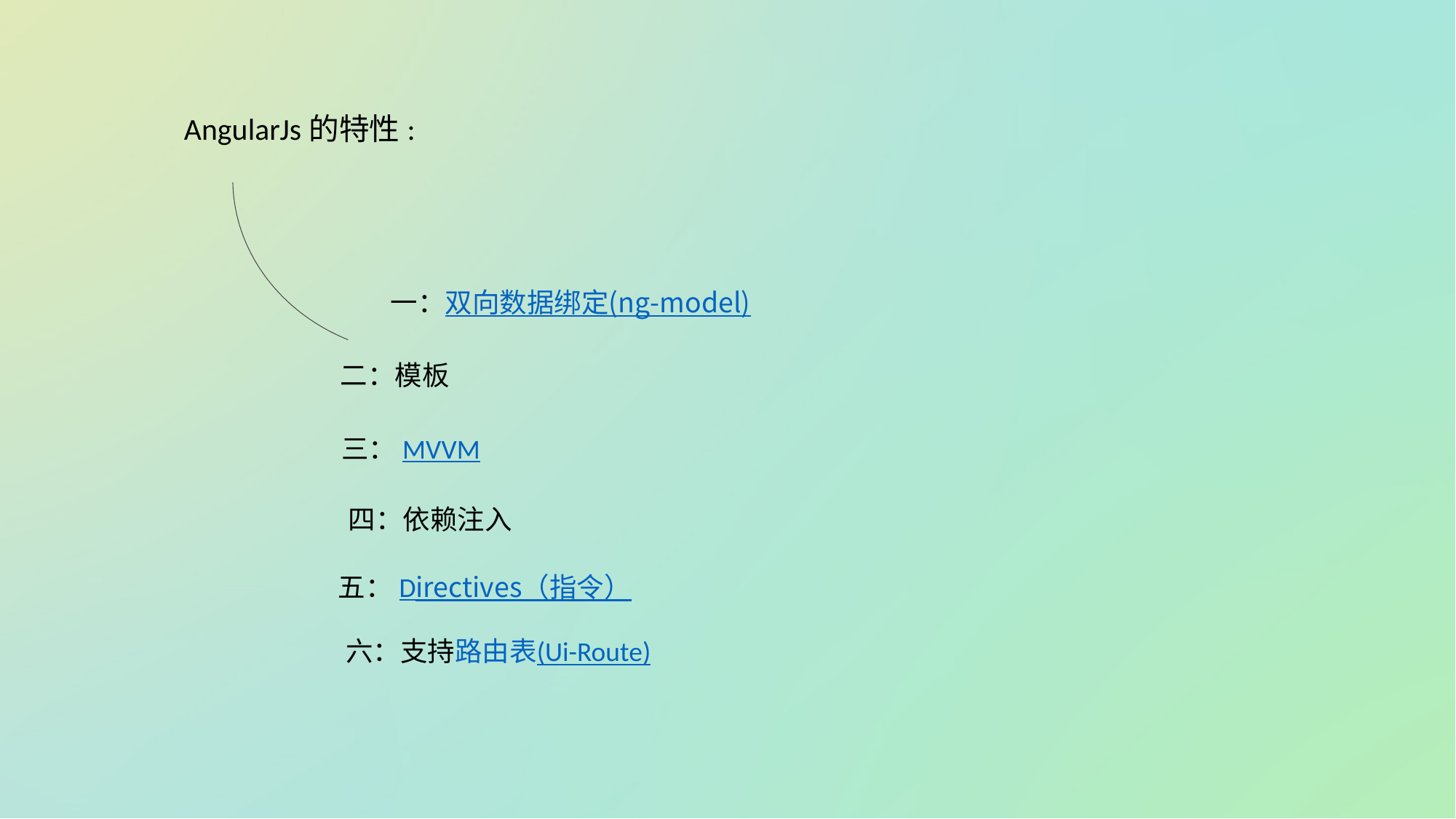

AngularJs的特性:

一：双向数据绑定(ng-model)
二：模板
三：MVVM
四：依赖注入
五：Directives（指令）

六：支持路由表(Ui-Route)